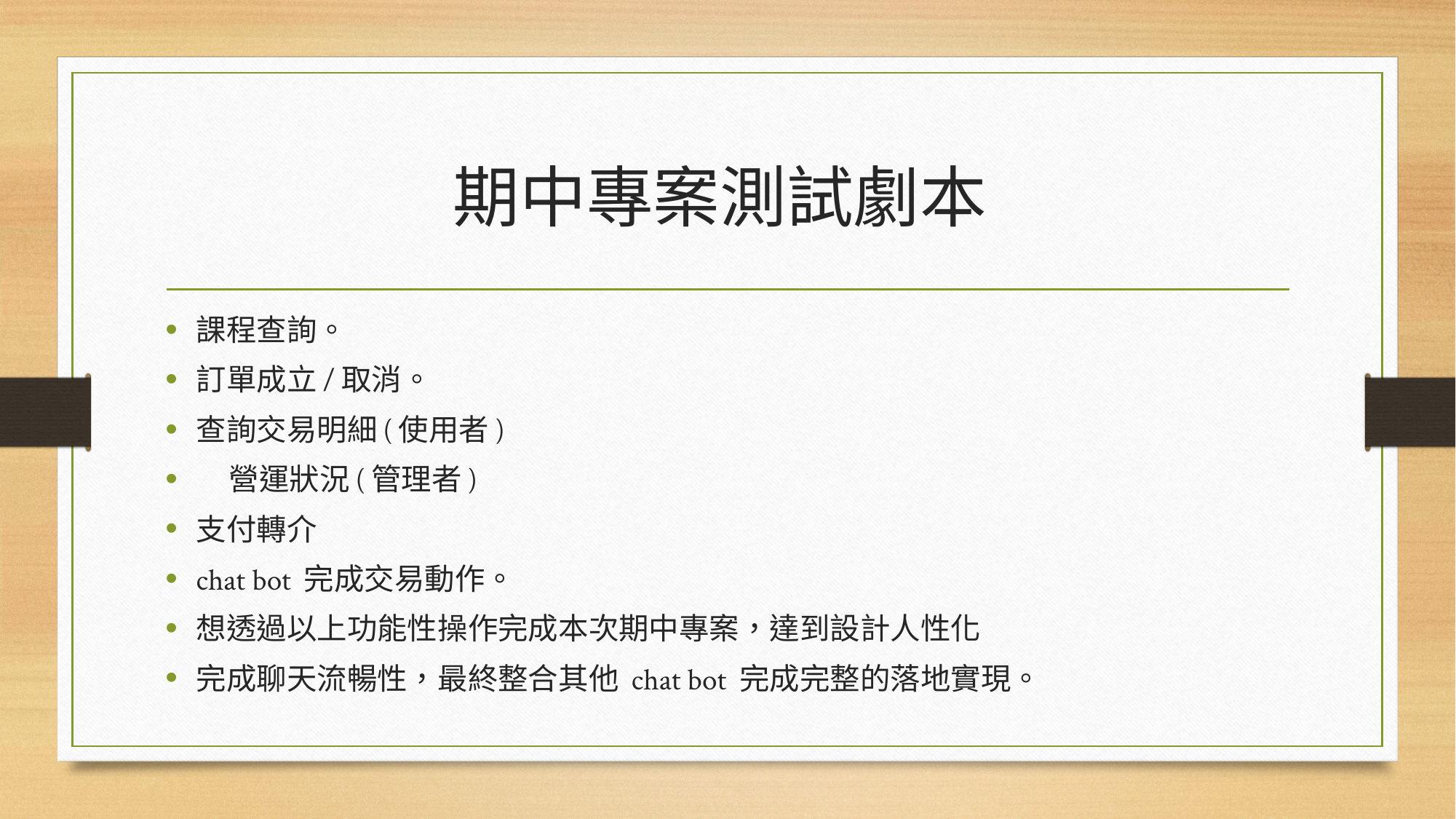

# 期中專案測試劇本
課程查詢。
訂單成立/取消。
查詢交易明細(使用者)
    營運狀況(管理者)
支付轉介
chat bot 完成交易動作。
想透過以上功能性操作完成本次期中專案，達到設計人性化
完成聊天流暢性，最終整合其他 chat bot 完成完整的落地實現。